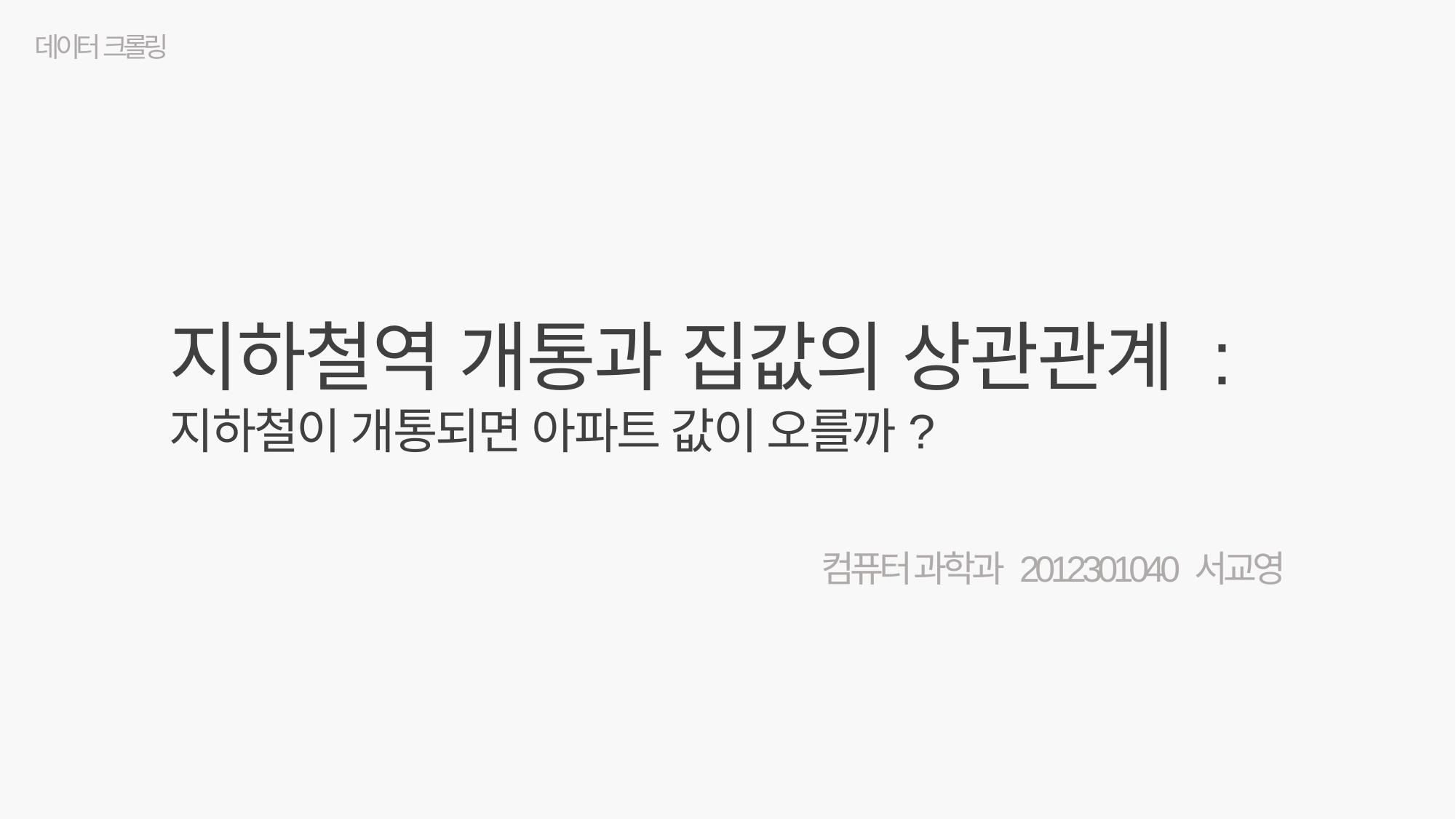

데이터  크롤링
지하철역 개통과 집값의 상관관계 :
지하철이 개통되면 아파트 값이 오를까?

컴퓨터 과학과 2012301040 서교영